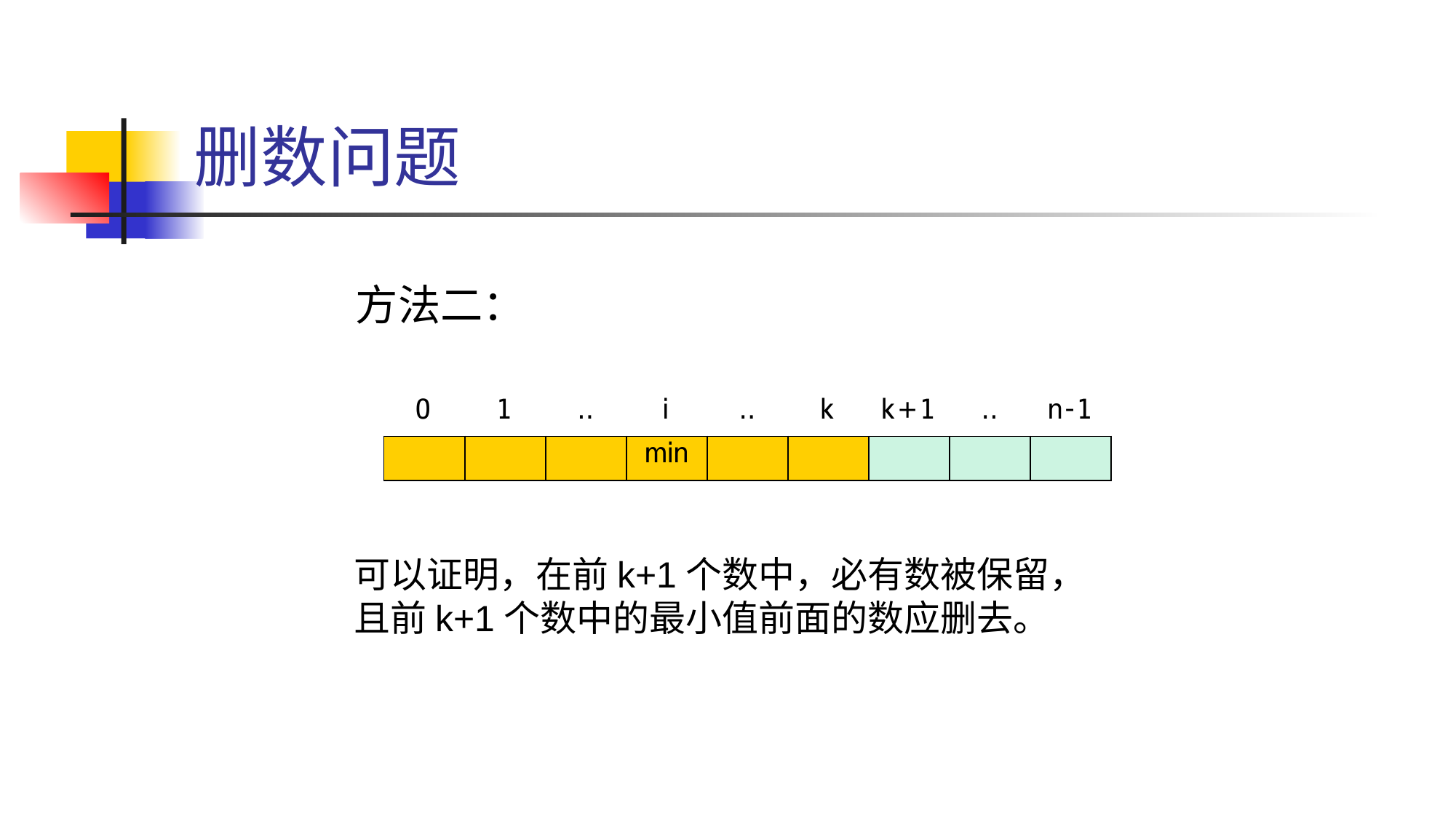

# 删数问题
方法二：
| 0 | 1 | .. | i | .. | k | k+1 | .. | n-1 |
| --- | --- | --- | --- | --- | --- | --- | --- | --- |
|  |  |  | min |  |  |  |  |  |
可以证明，在前k+1个数中，必有数被保留，
且前k+1个数中的最小值前面的数应删去。